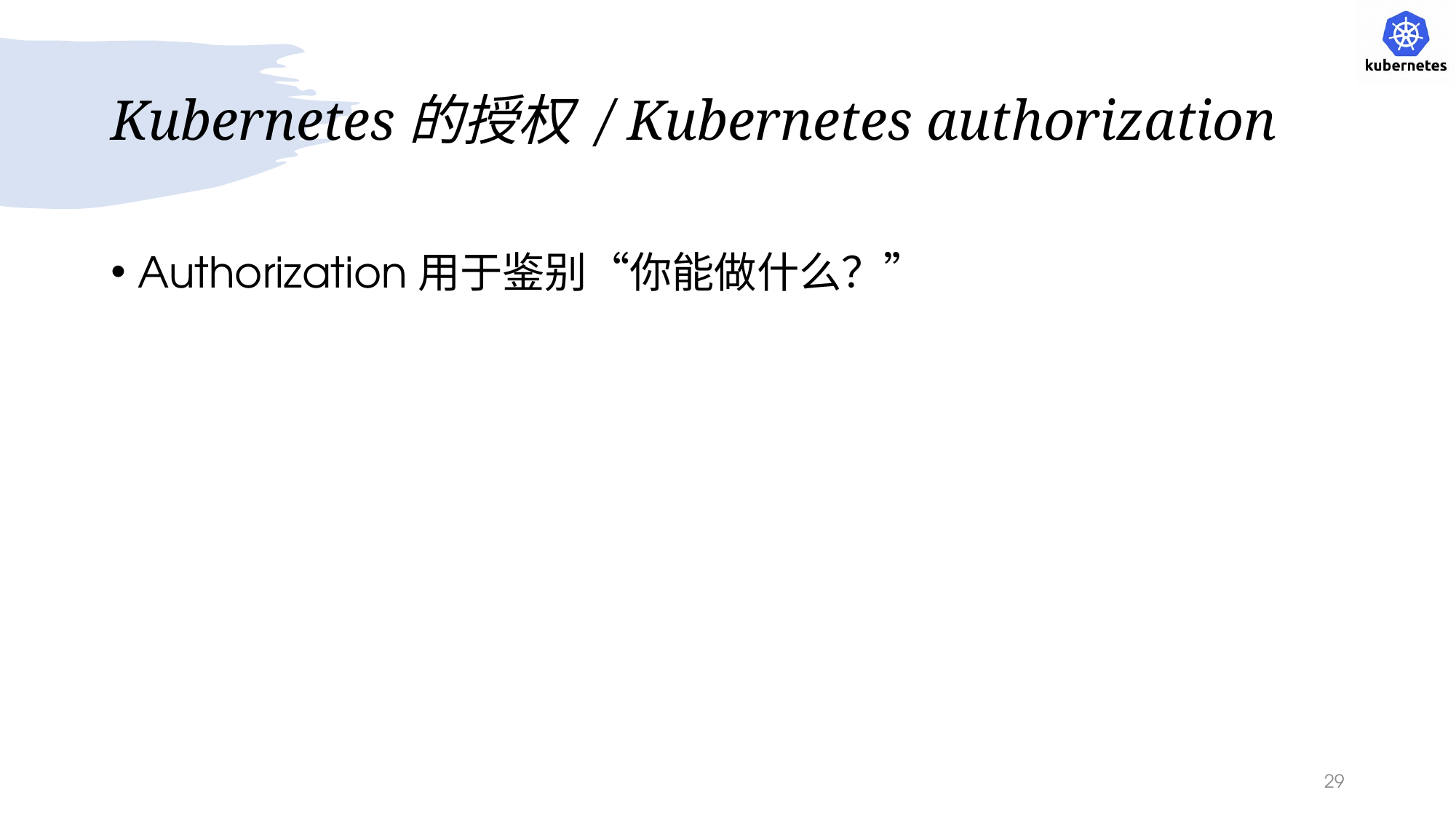

# Kubernetes的授权 / Kubernetes authorization
Authorization用于鉴别“你能做什么？”
29